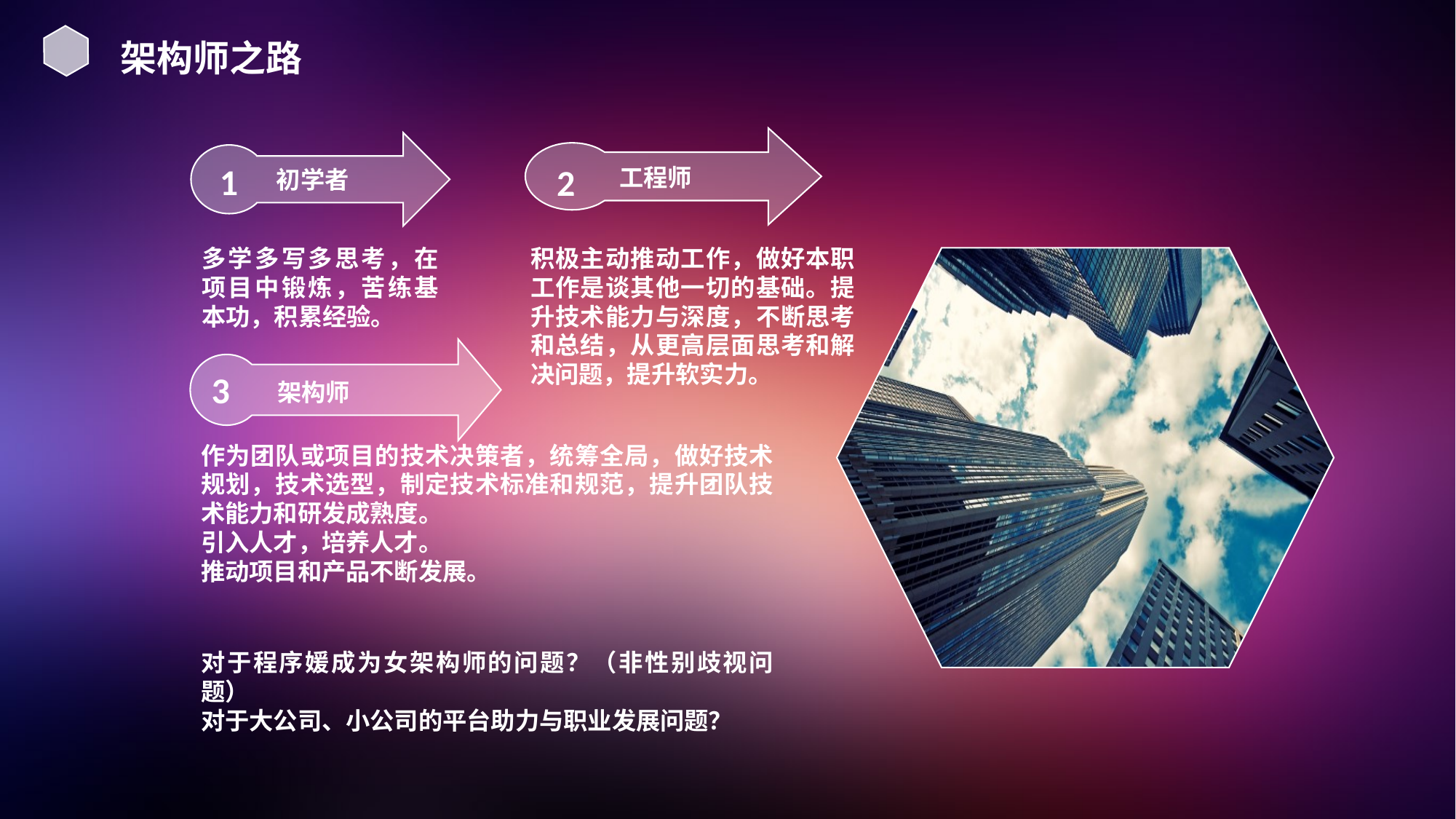

架构师之路

1
2
工程师
初学者
积极主动推动工作，做好本职工作是谈其他一切的基础。提升技术能力与深度，不断思考和总结，从更高层面思考和解决问题，提升软实力。
多学多写多思考，在项目中锻炼，苦练基本功，积累经验。

3
架构师
作为团队或项目的技术决策者，统筹全局，做好技术规划，技术选型，制定技术标准和规范，提升团队技术能力和研发成熟度。
引入人才，培养人才。
推动项目和产品不断发展。

对于程序媛成为女架构师的问题？（非性别歧视问题）
对于大公司、小公司的平台助力与职业发展问题？